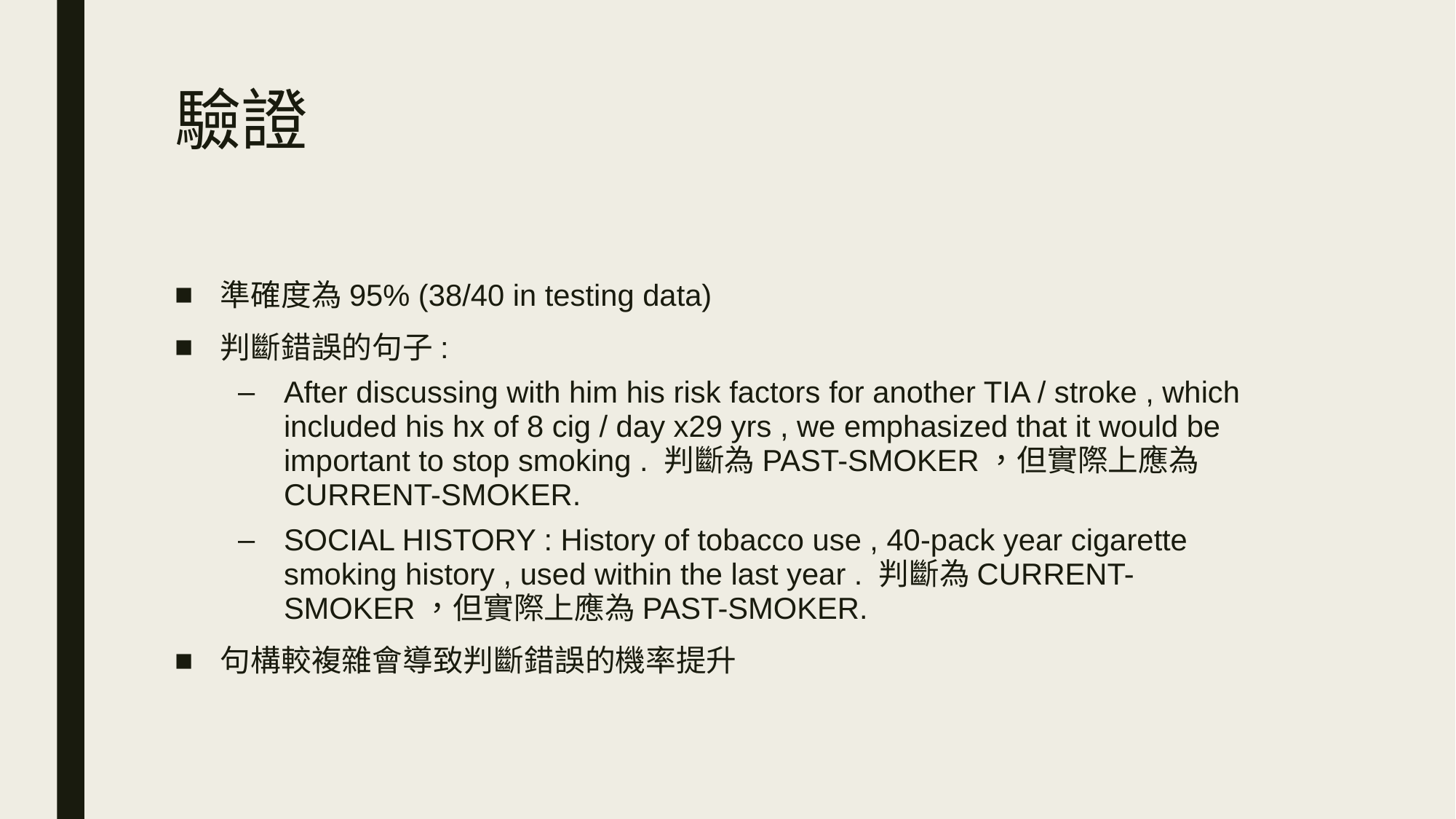

# 驗證
準確度為95% (38/40 in testing data)
判斷錯誤的句子:
After discussing with him his risk factors for another TIA / stroke , which included his hx of 8 cig / day x29 yrs , we emphasized that it would be important to stop smoking . 判斷為PAST-SMOKER，但實際上應為CURRENT-SMOKER.
SOCIAL HISTORY : History of tobacco use , 40-pack year cigarette smoking history , used within the last year . 判斷為CURRENT-SMOKER，但實際上應為PAST-SMOKER.
句構較複雜會導致判斷錯誤的機率提升